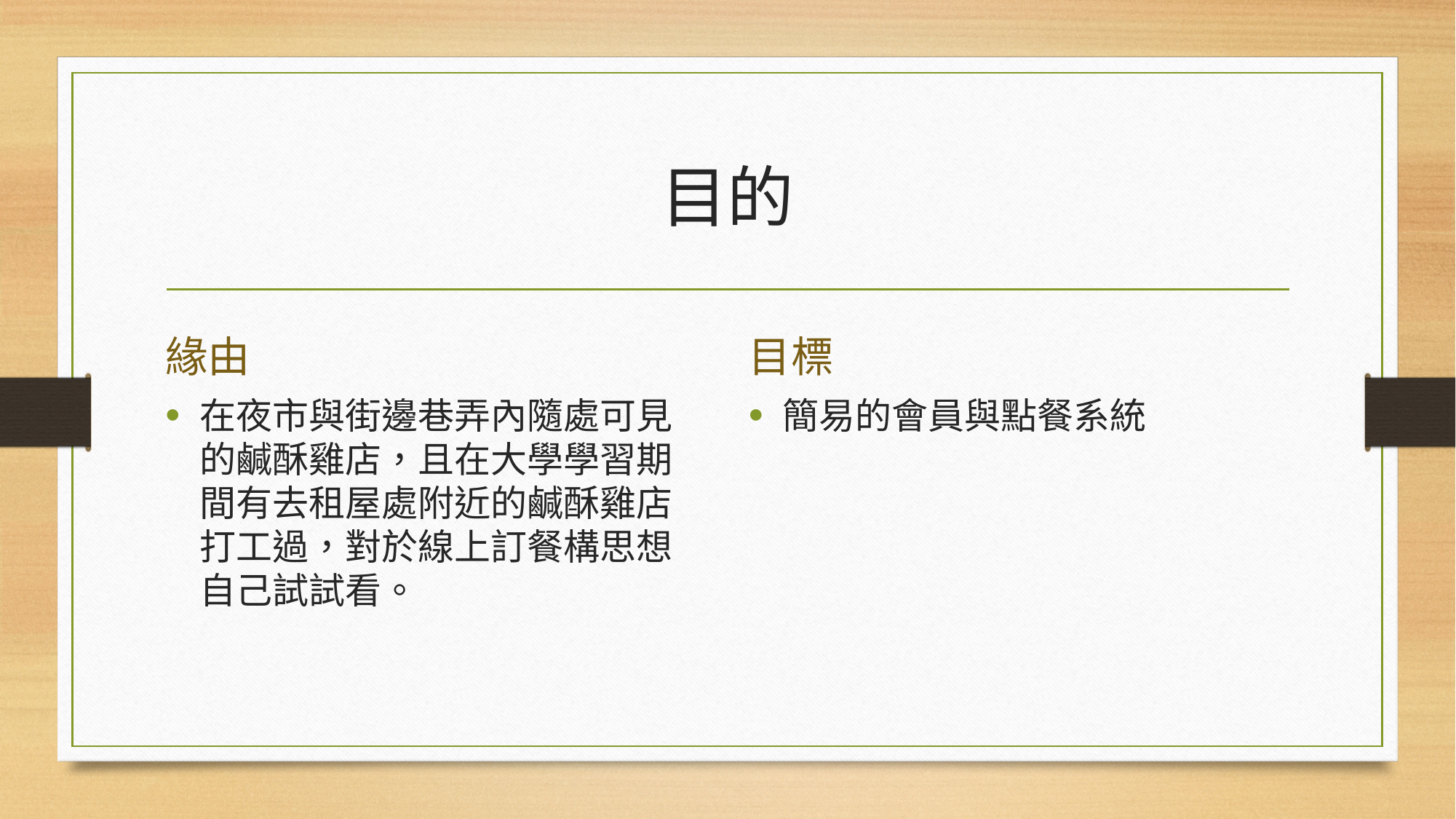

# 目的
緣由
目標
在夜市與街邊巷弄內隨處可見的鹹酥雞店，且在大學學習期間有去租屋處附近的鹹酥雞店打工過，對於線上訂餐構思想自己試試看。
簡易的會員與點餐系統